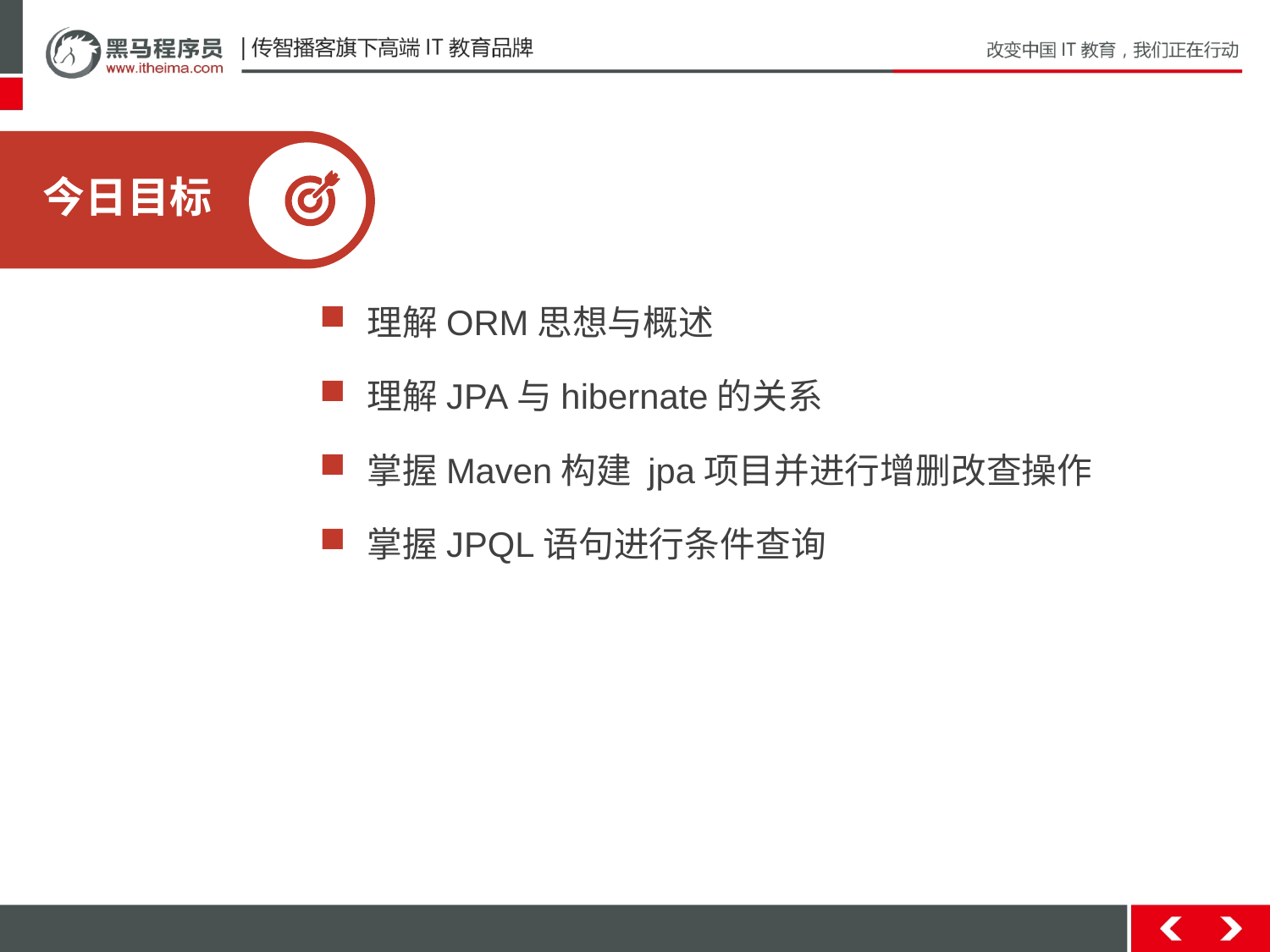

今日目标

理解ORM思想与概述
理解JPA与hibernate的关系
掌握Maven构建 jpa项目并进行增删改查操作
掌握JPQL语句进行条件查询